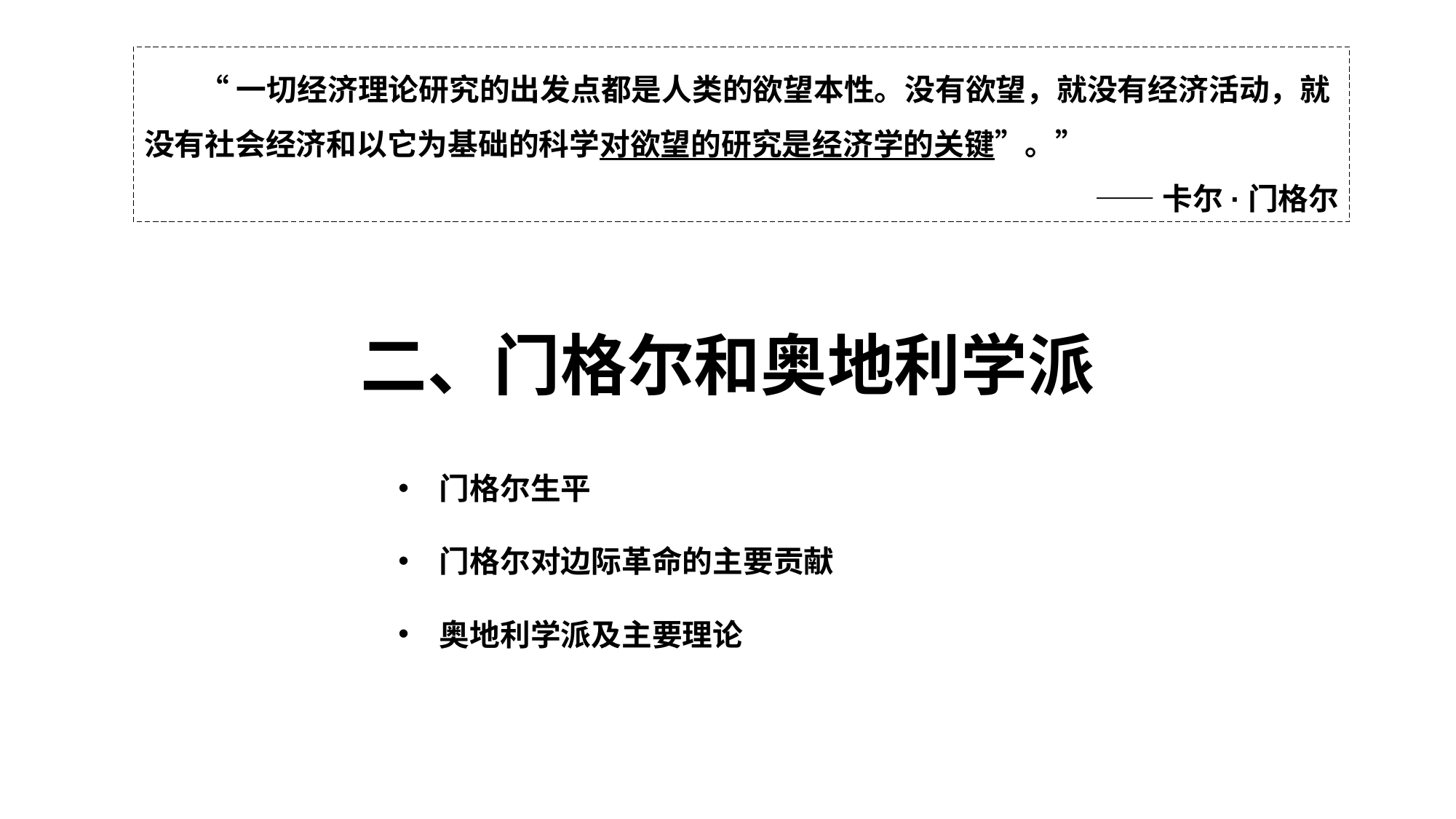

“一切经济理论研究的出发点都是人类的欲望本性。没有欲望，就没有经济活动，就没有社会经济和以它为基础的科学对欲望的研究是经济学的关键”。”
——卡尔·门格尔
二、门格尔和奥地利学派
门格尔生平
门格尔对边际革命的主要贡献
奥地利学派及主要理论